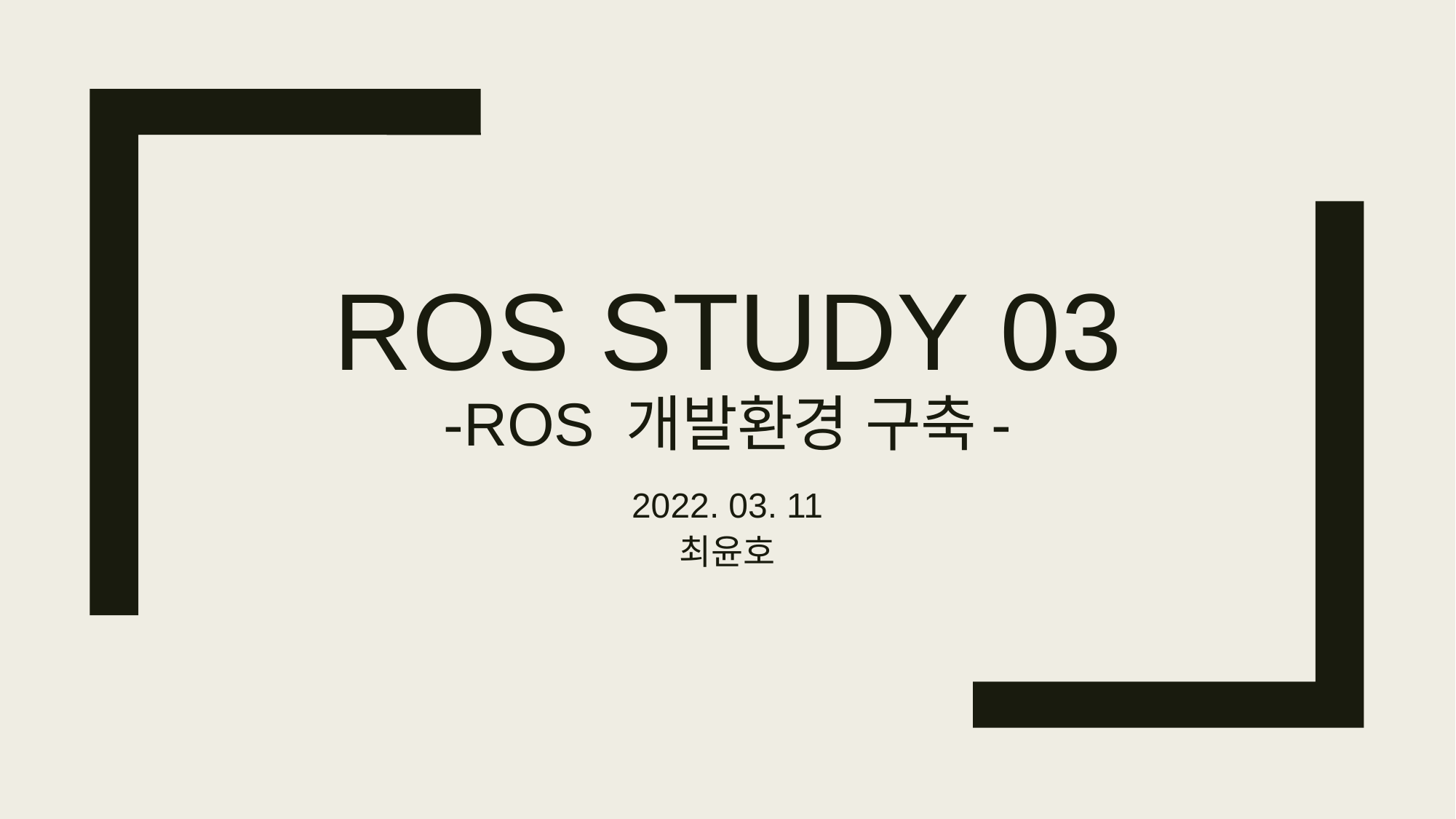

# ROS Study 03 -ROS 개발환경 구축-
2022. 03. 11
최윤호